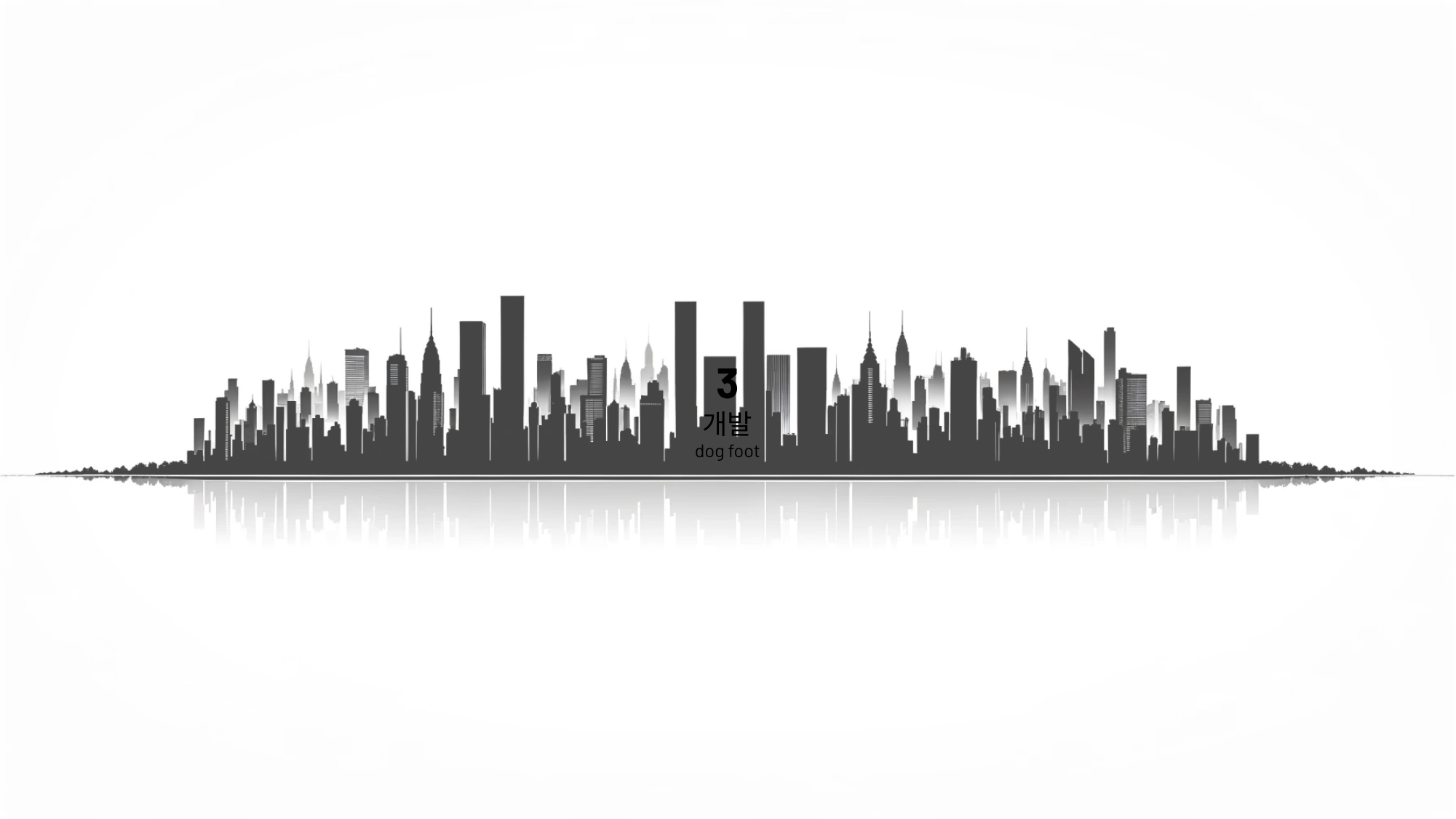

2
디자인
app design
3
개발
dog foot